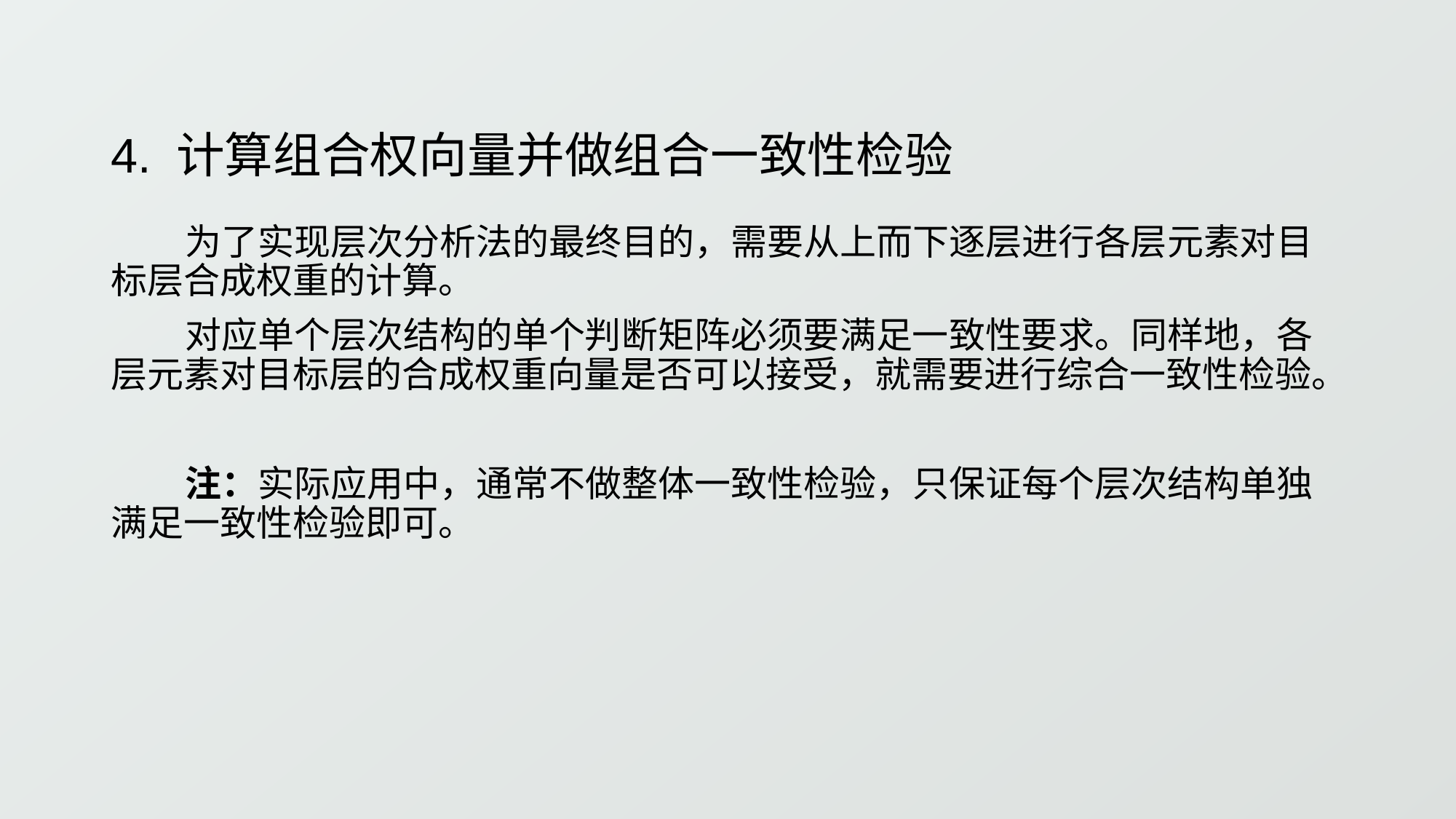

# 4. 计算组合权向量并做组合一致性检验
        为了实现层次分析法的最终目的，需要从上而下逐层进行各层元素对目标层合成权重的计算。
        对应单个层次结构的单个判断矩阵必须要满足一致性要求。同样地，各层元素对目标层的合成权重向量是否可以接受，就需要进行综合一致性检验。

        注：实际应用中，通常不做整体一致性检验，只保证每个层次结构单独满足一致性检验即可。